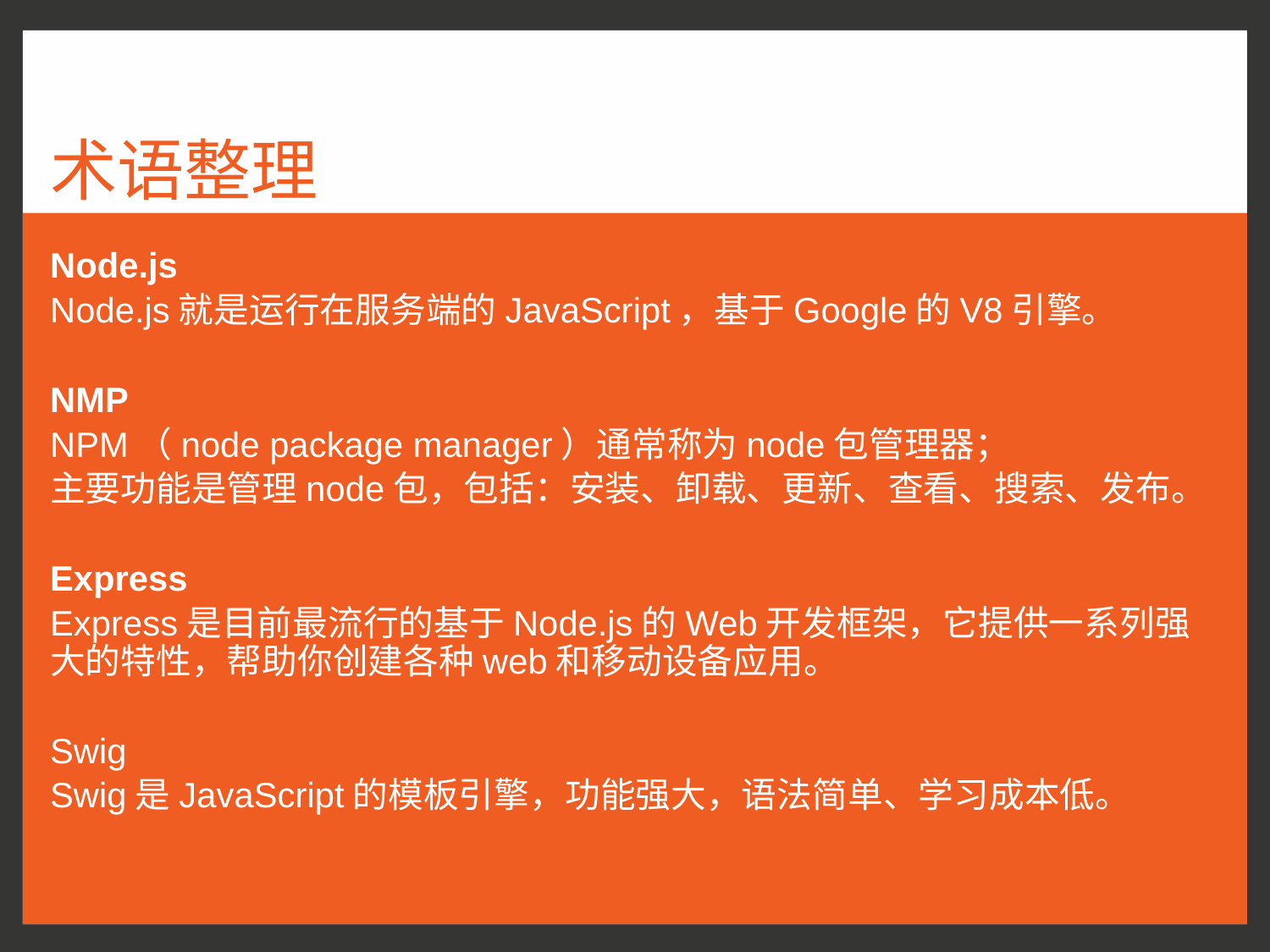

# 术语整理
Node.js
Node.js就是运行在服务端的JavaScript，基于Google的V8引擎。

NMP
NPM（node package manager）通常称为node包管理器；
主要功能是管理node包，包括：安装、卸载、更新、查看、搜索、发布。

Express
Express是目前最流行的基于Node.js的Web开发框架，它提供一系列强大的特性，帮助你创建各种web和移动设备应用。

Swig
Swig是JavaScript的模板引擎，功能强大，语法简单、学习成本低。